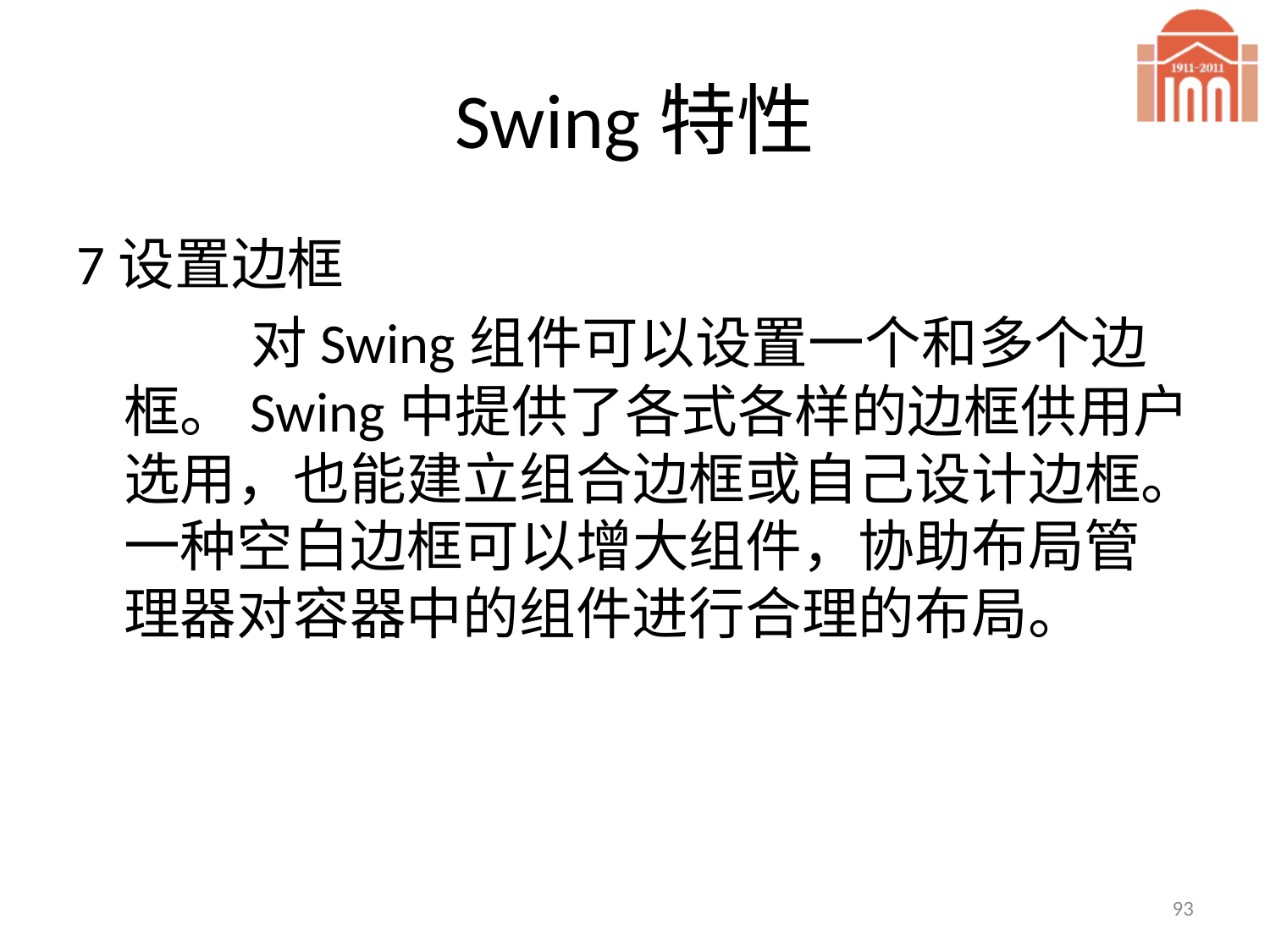

# Swing特性
7设置边框
		对Swing组件可以设置一个和多个边框。Swing中提供了各式各样的边框供用户选用，也能建立组合边框或自己设计边框。一种空白边框可以增大组件，协助布局管理器对容器中的组件进行合理的布局。
93